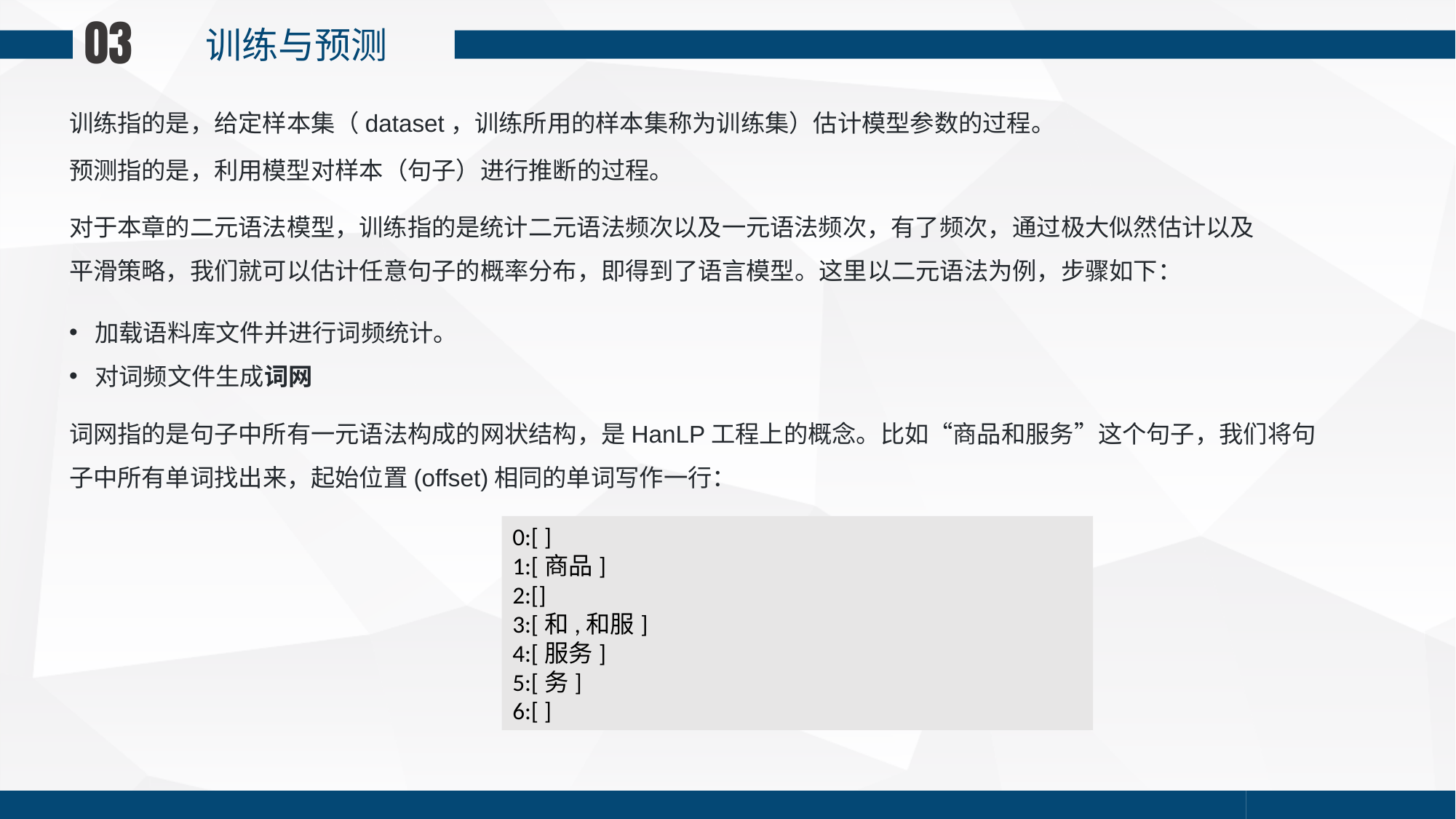

03
 训练与预测

训练指的是，给定样本集（dataset，训练所用的样本集称为训练集）估计模型参数的过程。
预测指的是，利用模型对样本（句子）进行推断的过程。
对于本章的二元语法模型，训练指的是统计二元语法频次以及一元语法频次，有了频次，通过极大似然估计以及平滑策略，我们就可以估计任意句子的概率分布，即得到了语言模型。这里以二元语法为例，步骤如下：
加载语料库文件并进行词频统计。
对词频文件生成词网
词网指的是句子中所有一元语法构成的网状结构，是HanLP工程上的概念。比如“商品和服务”这个句子，我们将句子中所有单词找出来，起始位置(offset)相同的单词写作一行：
0:[ ]
1:[商品]
2:[]
3:[和,和服]
4:[服务]
5:[务]
6:[ ]